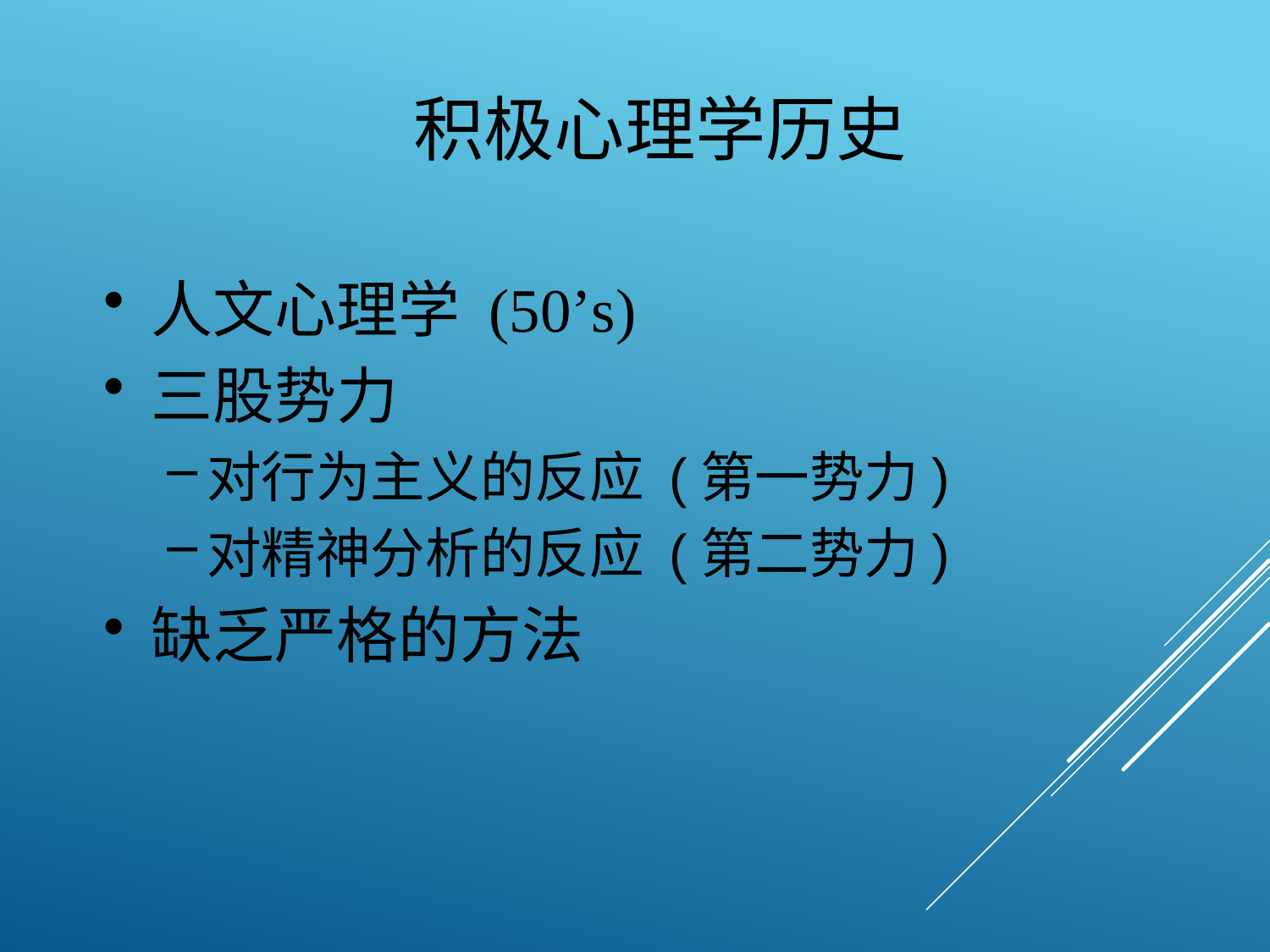

积极心理学历史
人文心理学 (50’s)
三股势力
对行为主义的反应 (第一势力)
对精神分析的反应 (第二势力)
缺乏严格的方法